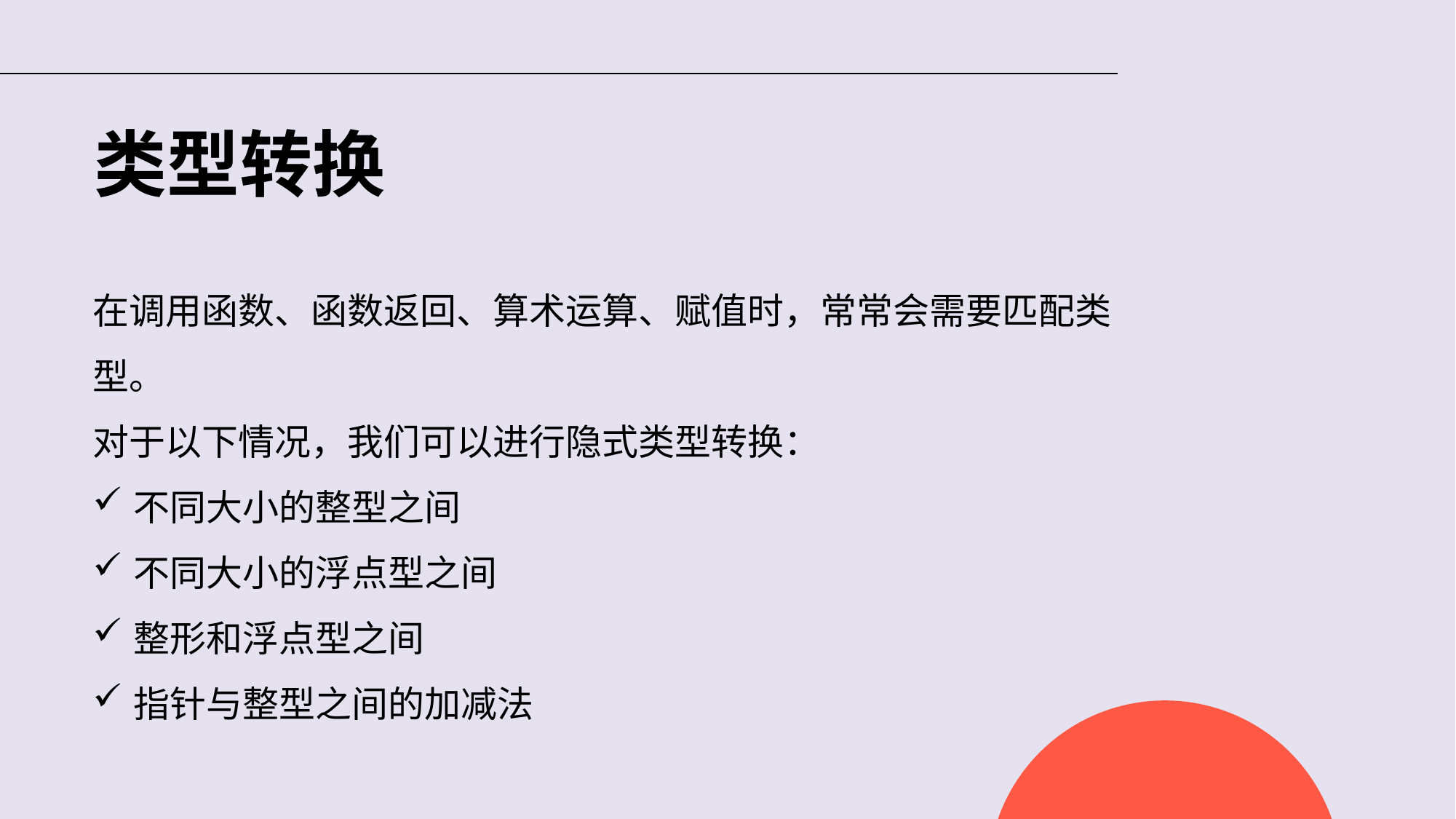

类型转换
在调用函数、函数返回、算术运算、赋值时，常常会需要匹配类型。
对于以下情况，我们可以进行隐式类型转换：
不同大小的整型之间
不同大小的浮点型之间
整形和浮点型之间
指针与整型之间的加减法